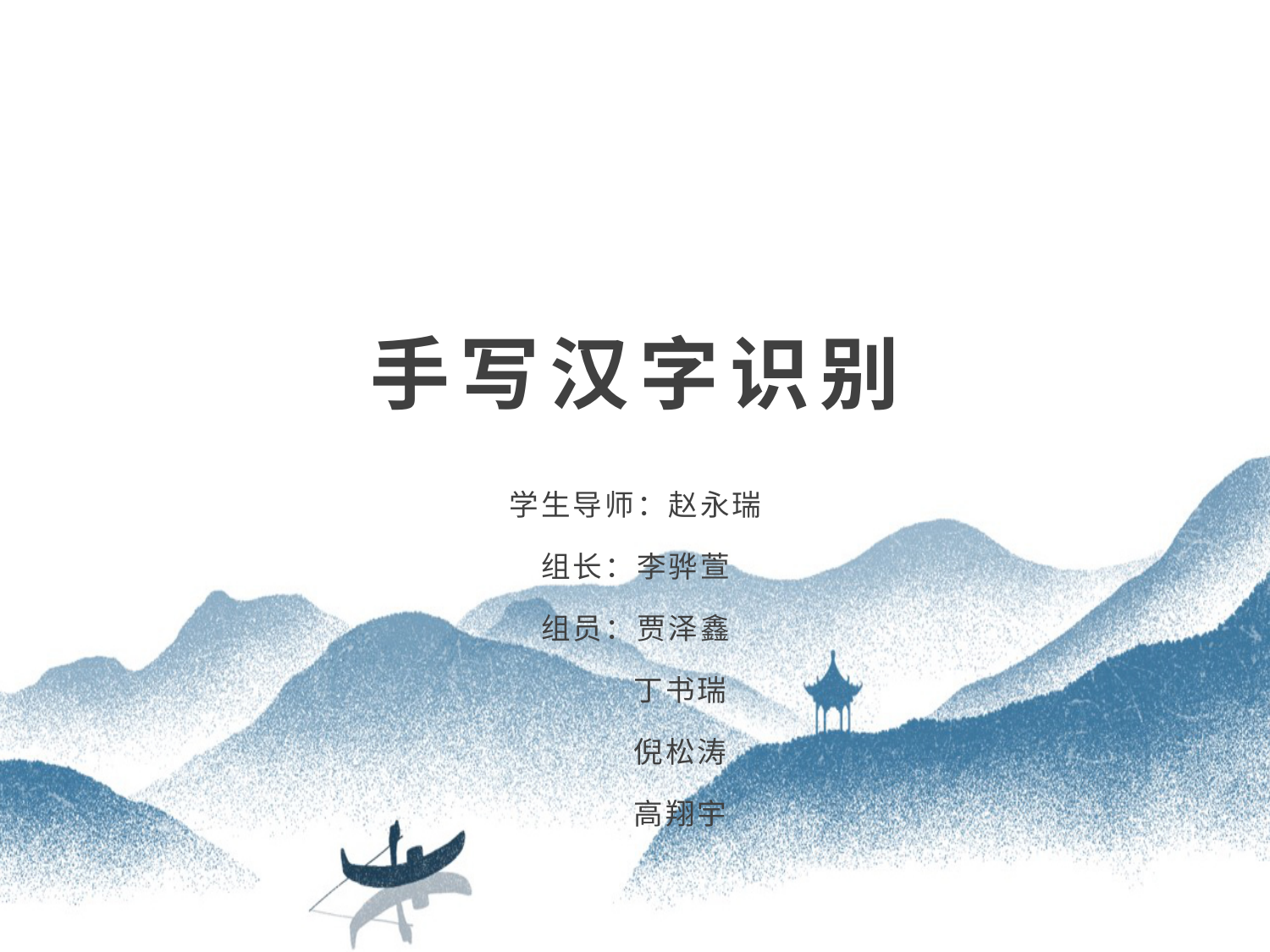

# 手写汉字识别
学生导师：赵永瑞
组长：李骅萱
组员：贾泽鑫
         丁书瑞
         倪松涛
         高翔宇